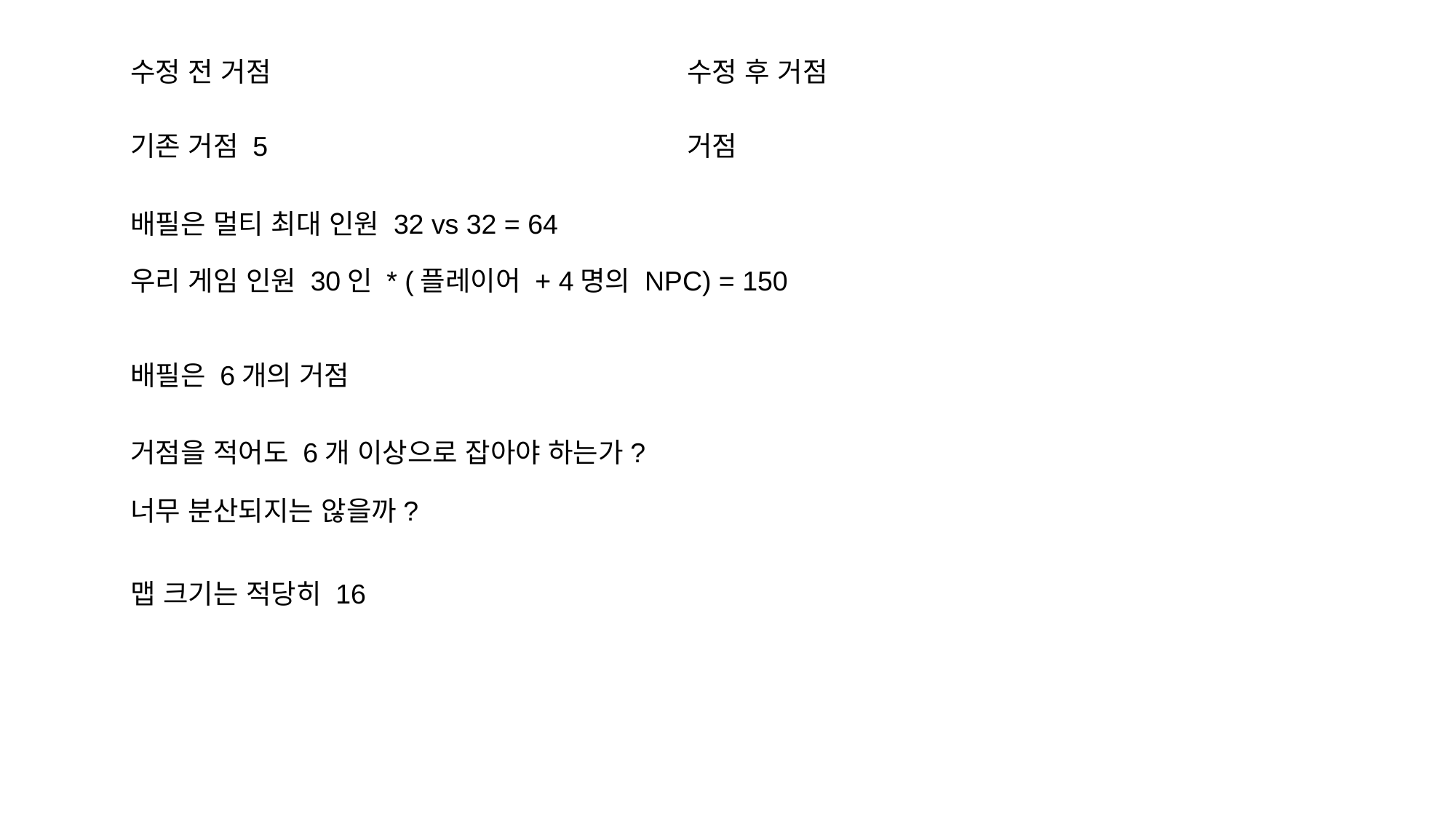

수정 전 거점
수정 후 거점
기존 거점 5
거점
배필은 멀티 최대 인원 32 vs 32 = 64
우리 게임 인원 30인 * (플레이어 + 4명의 NPC) = 150
배필은 6개의 거점
거점을 적어도 6개 이상으로 잡아야 하는가?
너무 분산되지는 않을까?
맵 크기는 적당히 16